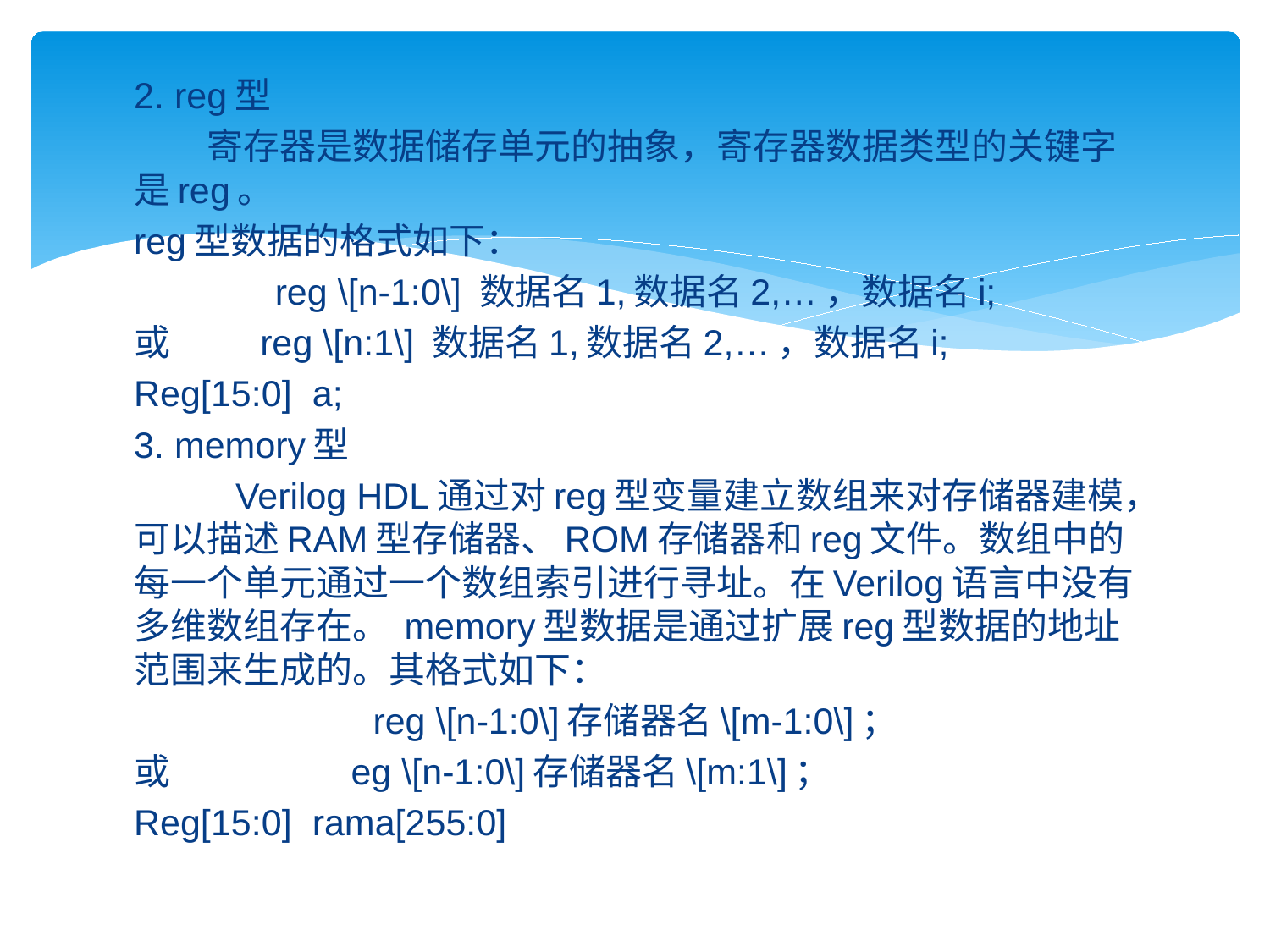

2. reg型
        寄存器是数据储存单元的抽象，寄存器数据类型的关键字是reg。
reg型数据的格式如下：
reg \[n-1:0\] 数据名1,数据名2,…，数据名i;
或          reg \[n:1\] 数据名1,数据名2,…，数据名i;
Reg[15:0]  a;
3. memory型
          Verilog HDL通过对reg型变量建立数组来对存储器建模，可以描述RAM型存储器、ROM存储器和reg文件。数组中的每一个单元通过一个数组索引进行寻址。在Verilog语言中没有多维数组存在。 memory型数据是通过扩展reg型数据的地址范围来生成的。其格式如下：
reg \[n-1:0\]存储器名\[m-1:0\]；
或                     eg \[n-1:0\]存储器名\[m:1\]；
Reg[15:0]  rama[255:0]